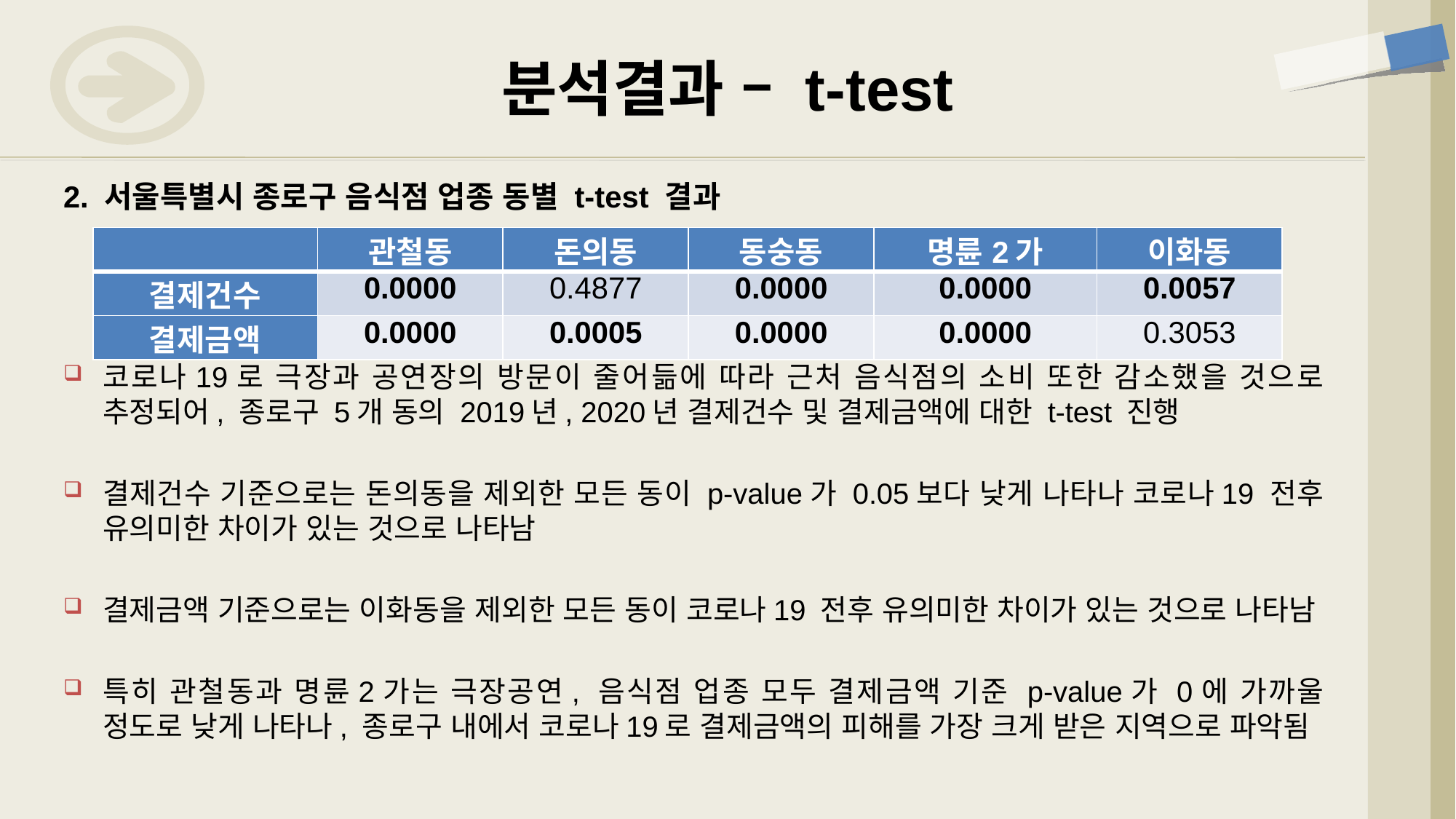

# 분석결과 – t-test
2. 서울특별시 종로구 음식점 업종 동별 t-test 결과
|  | 관철동 | 돈의동 | 동숭동 | 명륜2가 | 이화동 |
| --- | --- | --- | --- | --- | --- |
| 결제건수 | 0.0000 | 0.4877 | 0.0000 | 0.0000 | 0.0057 |
| 결제금액 | 0.0000 | 0.0005 | 0.0000 | 0.0000 | 0.3053 |
코로나19로 극장과 공연장의 방문이 줄어듦에 따라 근처 음식점의 소비 또한 감소했을 것으로 추정되어, 종로구 5개 동의 2019년, 2020년 결제건수 및 결제금액에 대한 t-test 진행

결제건수 기준으로는 돈의동을 제외한 모든 동이 p-value가 0.05보다 낮게 나타나 코로나19 전후 유의미한 차이가 있는 것으로 나타남

결제금액 기준으로는 이화동을 제외한 모든 동이 코로나19 전후 유의미한 차이가 있는 것으로 나타남

특히 관철동과 명륜2가는 극장공연, 음식점 업종 모두 결제금액 기준 p-value가 0에 가까울 정도로 낮게 나타나, 종로구 내에서 코로나19로 결제금액의 피해를 가장 크게 받은 지역으로 파악됨